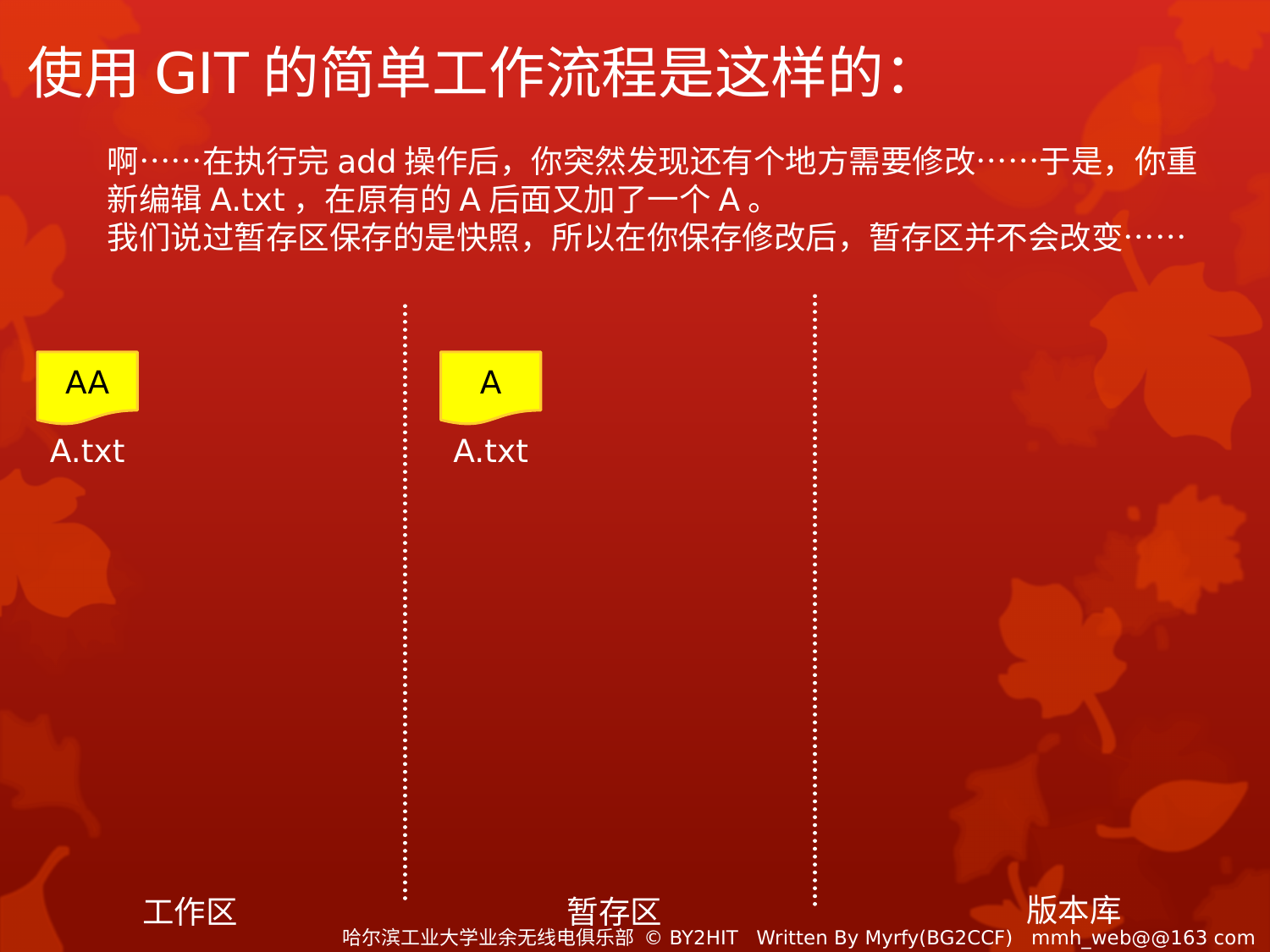

# 使用GIT的简单工作流程是这样的：
啊……在执行完add操作后，你突然发现还有个地方需要修改……于是，你重新编辑A.txt，在原有的A后面又加了一个A。
我们说过暂存区保存的是快照，所以在你保存修改后，暂存区并不会改变……
AA
A.txt
A
A.txt
版本库
工作区
暂存区